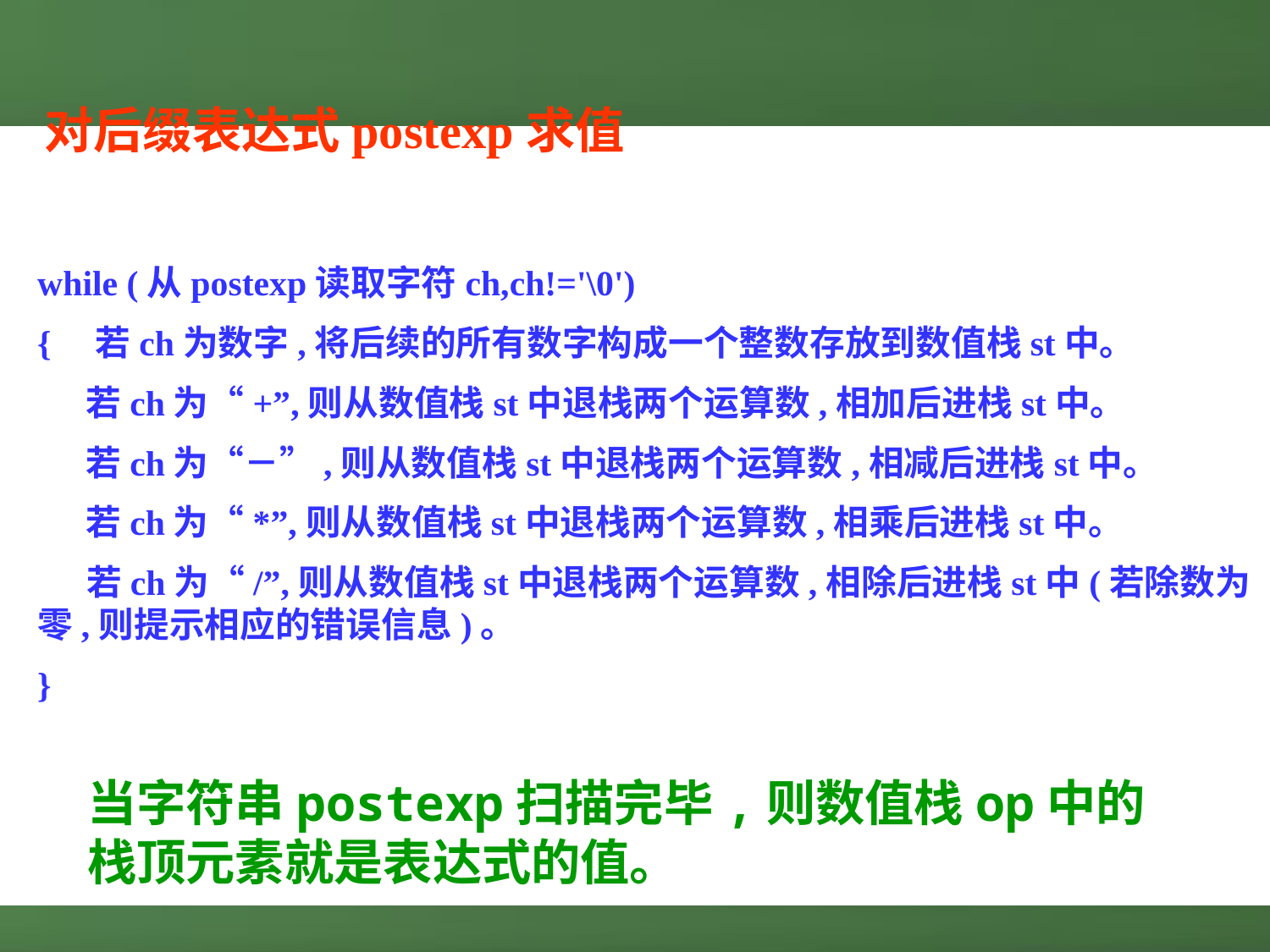

对后缀表达式postexp求值
while (从postexp读取字符ch,ch!='\0')
{    若ch为数字,将后续的所有数字构成一个整数存放到数值栈st中。
     若ch为“+”,则从数值栈st中退栈两个运算数,相加后进栈st中。
     若ch为“－”,则从数值栈st中退栈两个运算数,相减后进栈st中。
     若ch为“*”,则从数值栈st中退栈两个运算数,相乘后进栈st中。
     若ch为“/”,则从数值栈st中退栈两个运算数,相除后进栈st中(若除数为零,则提示相应的错误信息)。
}
当字符串postexp扫描完毕,则数值栈op中的栈顶元素就是表达式的值。